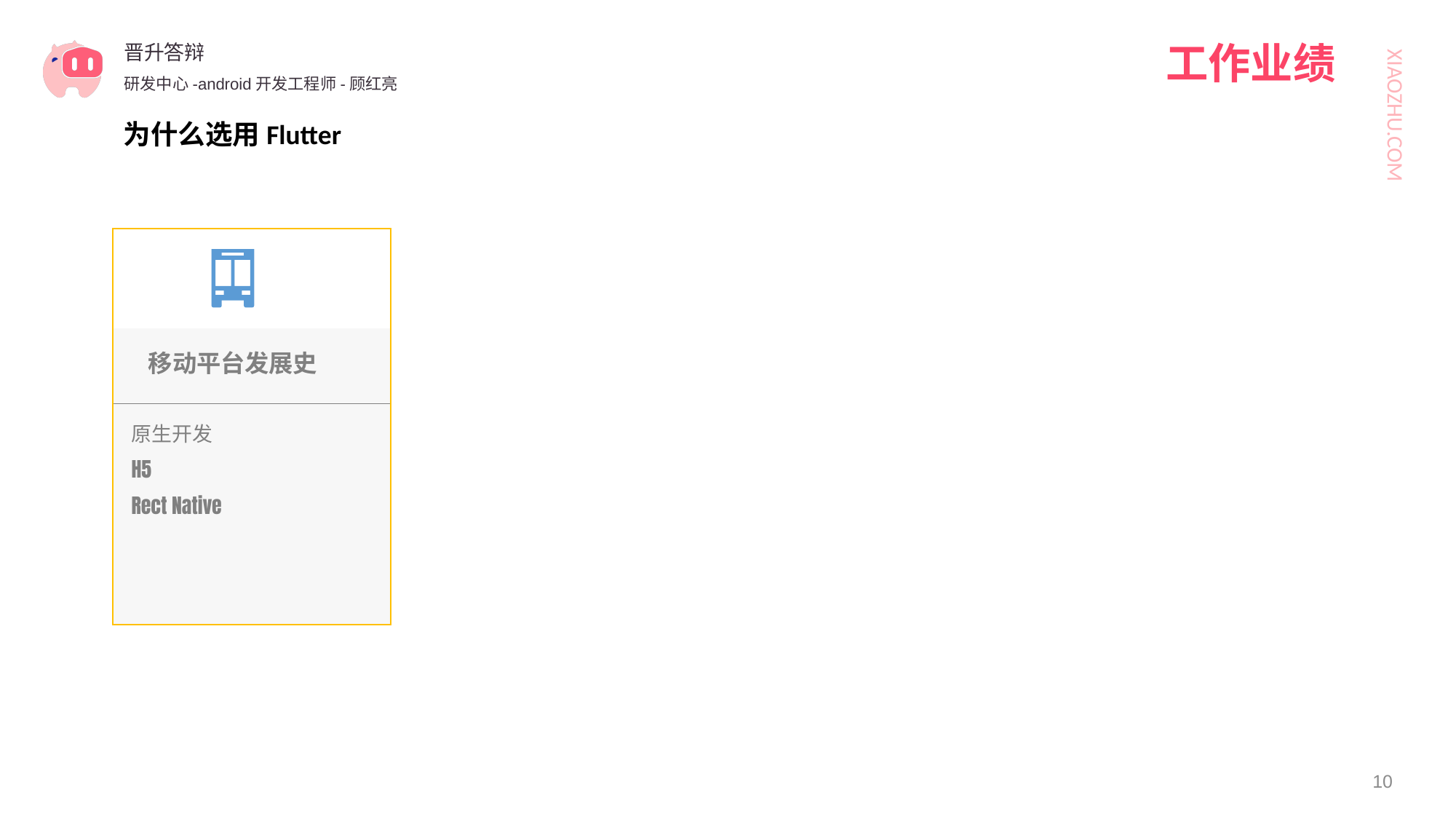

工作业绩
晋升答辩

研发中心-android开发工程师-顾红亮

为什么选用Flutter

移动平台发展史
原生开发
H5
Rect Native
10